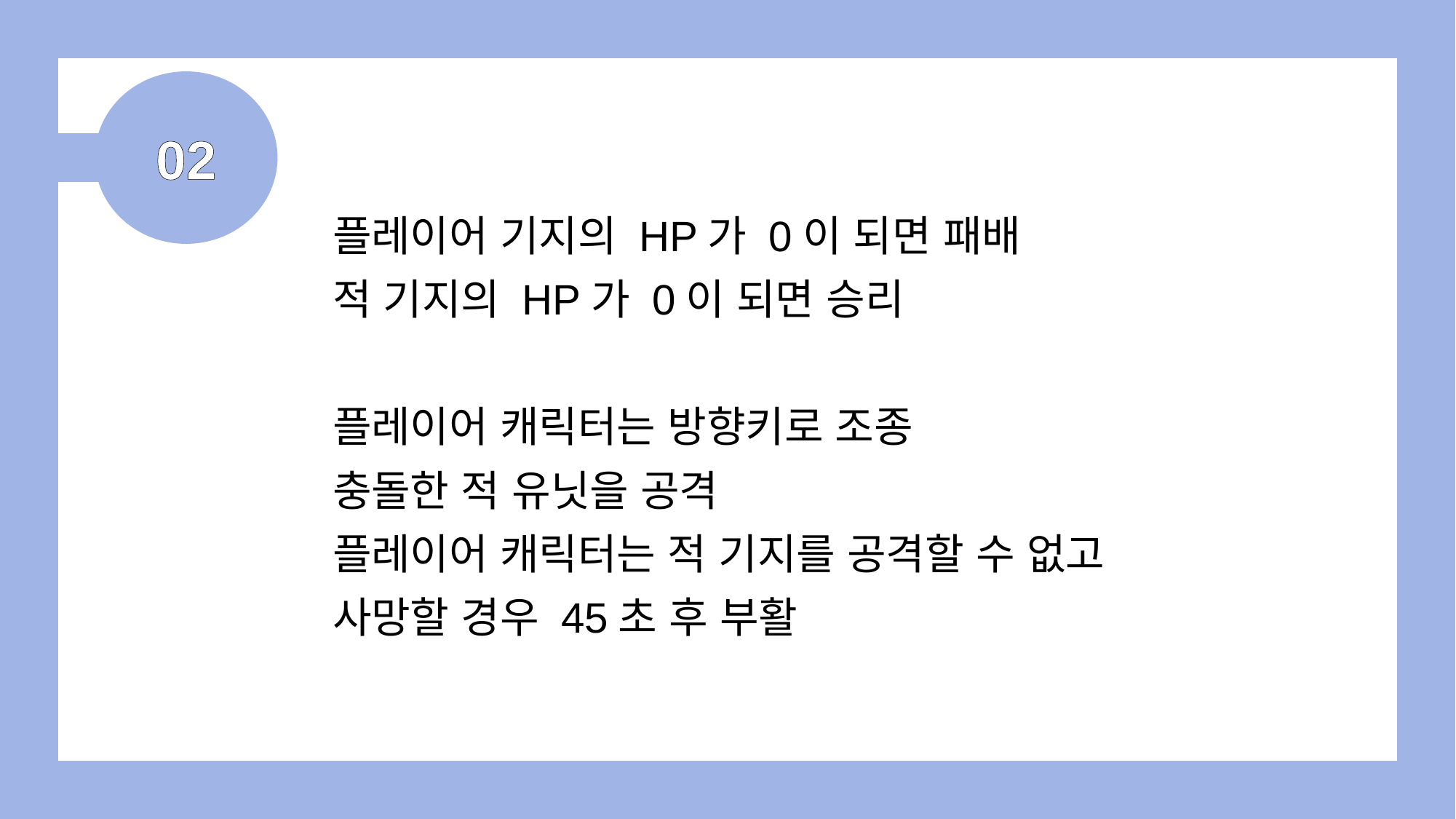

02

플레이어 기지의 HP가 0이 되면 패배
적 기지의 HP가 0이 되면 승리

플레이어 캐릭터는 방향키로 조종
충돌한 적 유닛을 공격
플레이어 캐릭터는 적 기지를 공격할 수 없고
사망할 경우 45초 후 부활